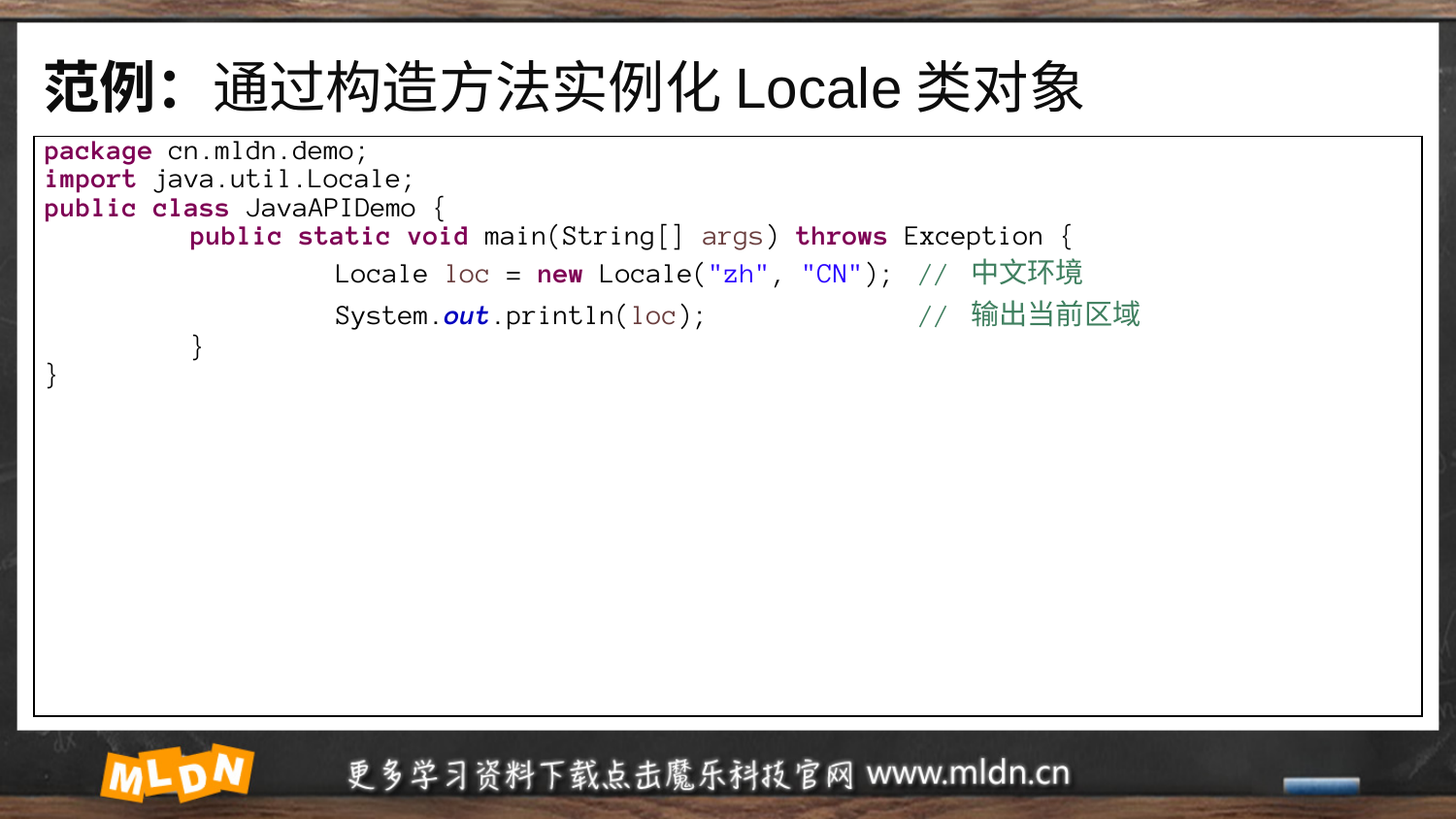

# 范例：通过构造方法实例化Locale类对象
| package cn.mldn.demo; import java.util.Locale; public class JavaAPIDemo { public static void main(String[] args) throws Exception { Locale loc = new Locale("zh", "CN"); // 中文环境 System.out.println(loc); // 输出当前区域 } } |
| --- |